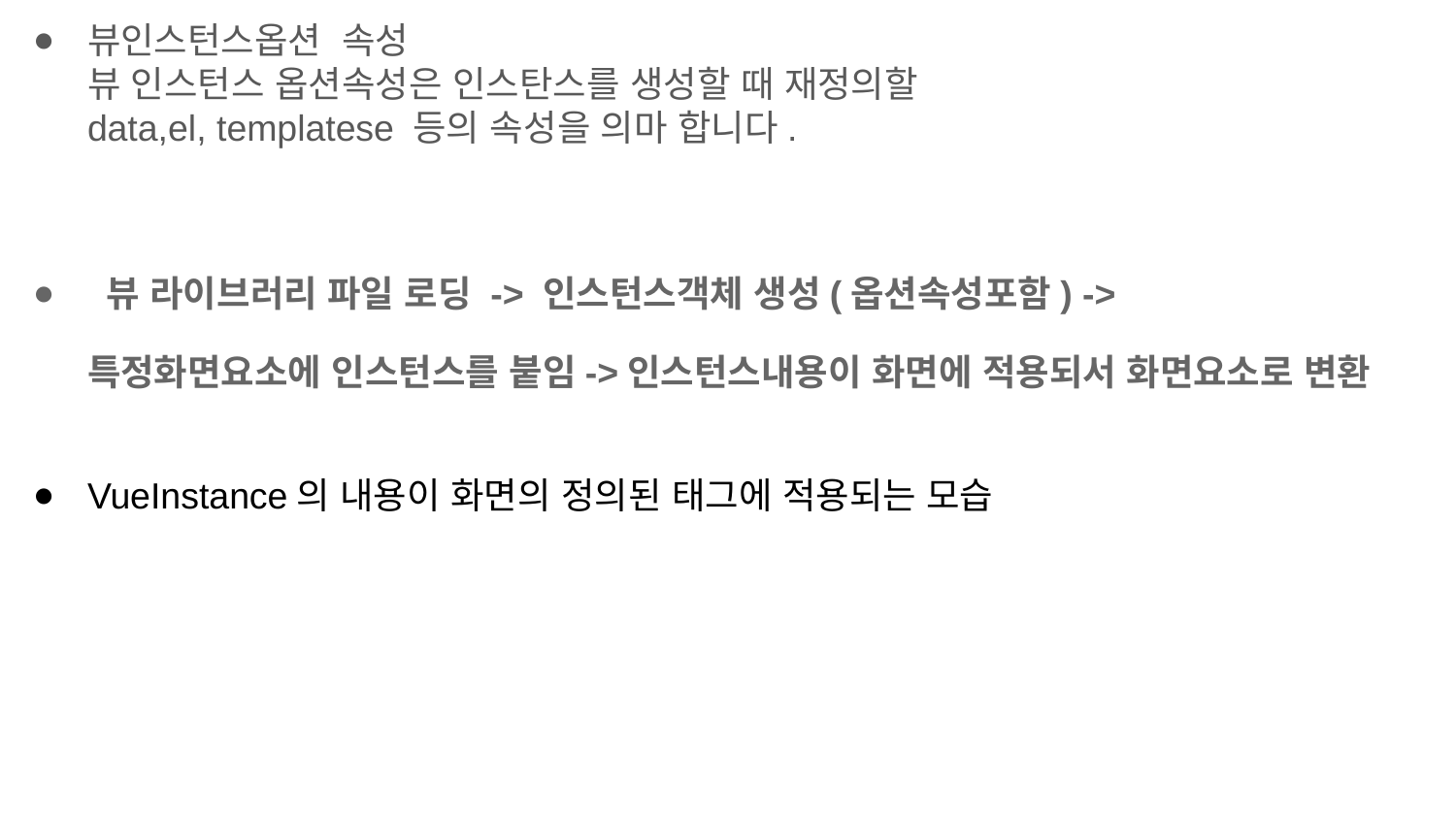

뷰인스턴스옵션  속성
뷰 인스턴스 옵션속성은 인스탄스를 생성할 때 재정의할
data,el, templatese 등의 속성을 의마 합니다.

 뷰 라이브러리 파일 로딩 -> 인스턴스객체 생성(옵션속성포함) ->
특정화면요소에 인스턴스를 붙임->인스턴스내용이 화면에 적용되서 화면요소로 변환

VueInstance의 내용이 화면의 정의된 태그에 적용되는 모습